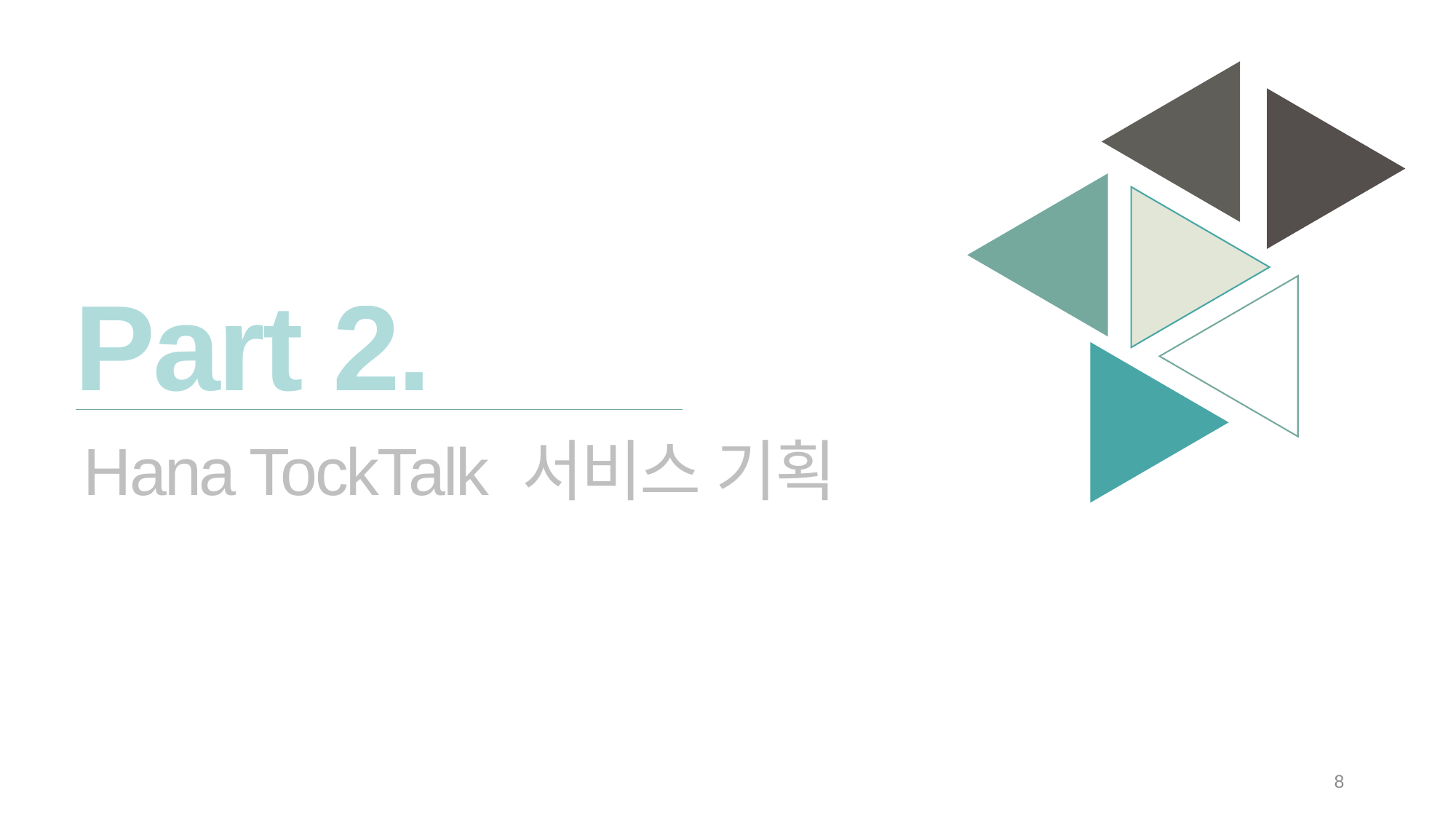

Part 2.
Hana TockTalk 서비스 기획
8